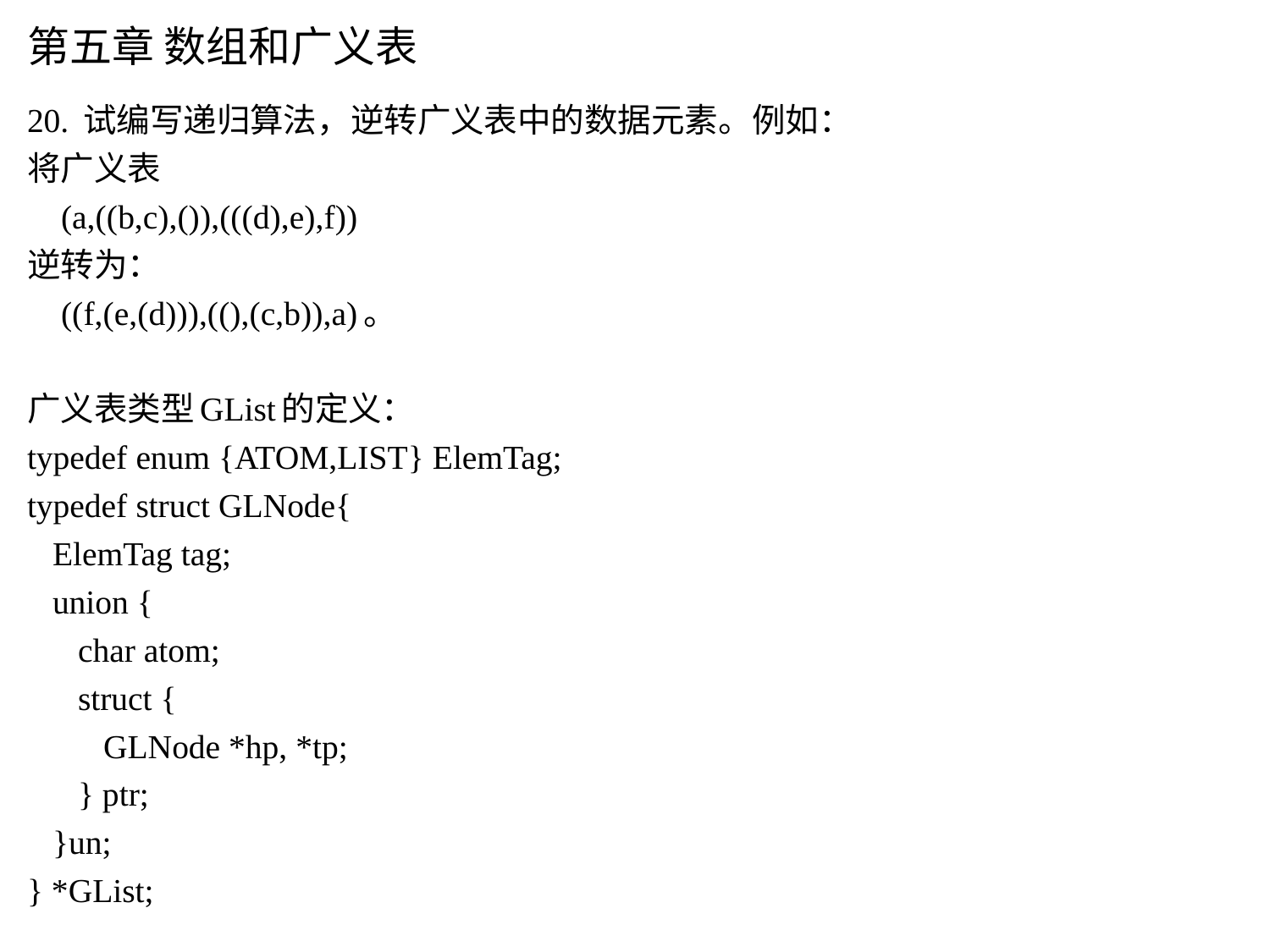

# 第五章 数组和广义表
20. 试编写递归算法，逆转广义表中的数据元素。例如：
将广义表
    (a,((b,c),()),(((d),e),f))
逆转为：
    ((f,(e,(d))),((),(c,b)),a)。

广义表类型GList的定义：
typedef enum {ATOM,LIST} ElemTag;
typedef struct GLNode{
   ElemTag tag;
   union {
      char atom;
      struct {
         GLNode *hp, *tp;
      } ptr;
   }un;
} *GList;